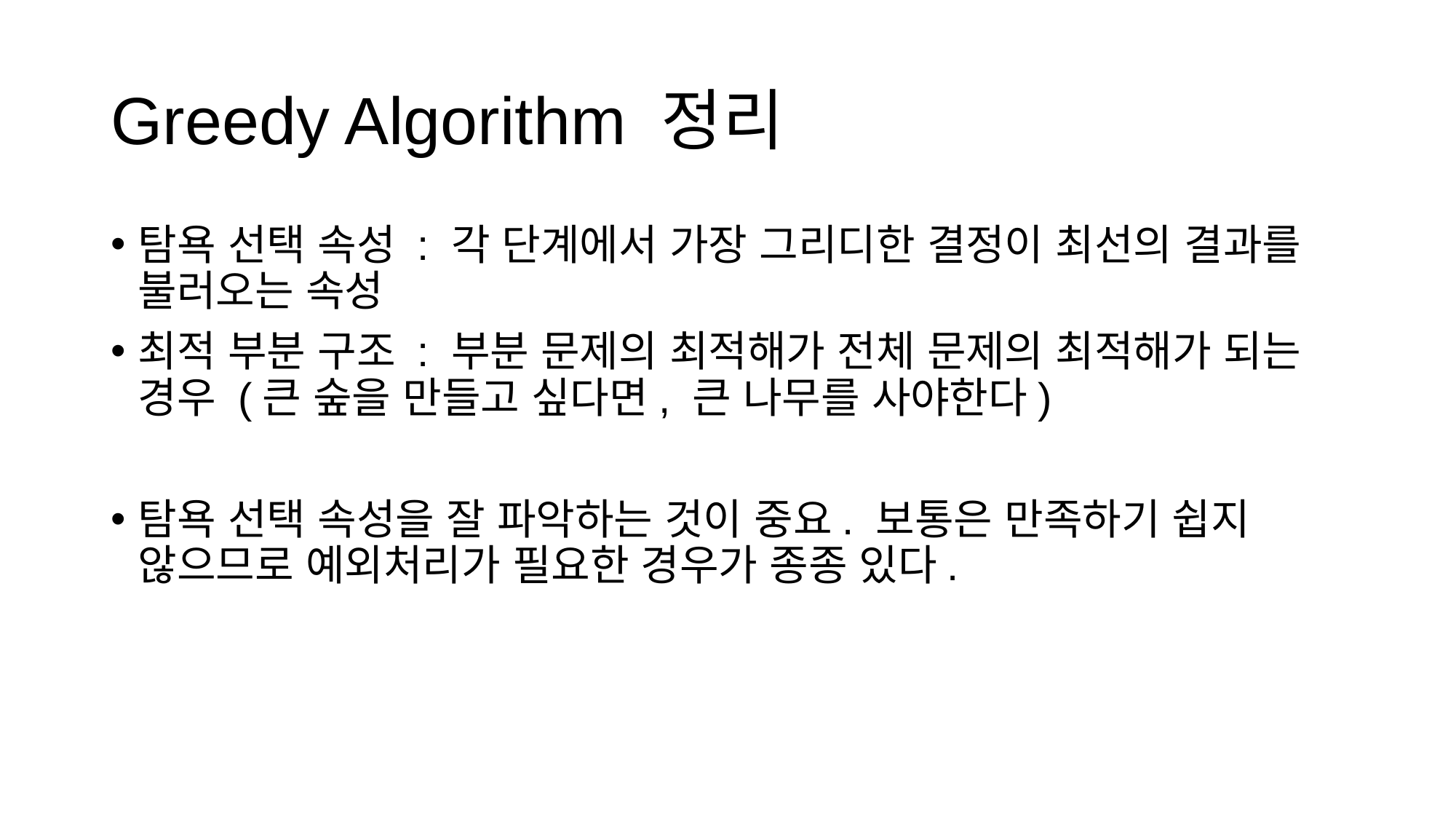

# Greedy Algorithm 정리
탐욕 선택 속성 : 각 단계에서 가장 그리디한 결정이 최선의 결과를 불러오는 속성
최적 부분 구조 : 부분 문제의 최적해가 전체 문제의 최적해가 되는 경우 (큰 숲을 만들고 싶다면, 큰 나무를 사야한다)

탐욕 선택 속성을 잘 파악하는 것이 중요. 보통은 만족하기 쉽지 않으므로 예외처리가 필요한 경우가 종종 있다.